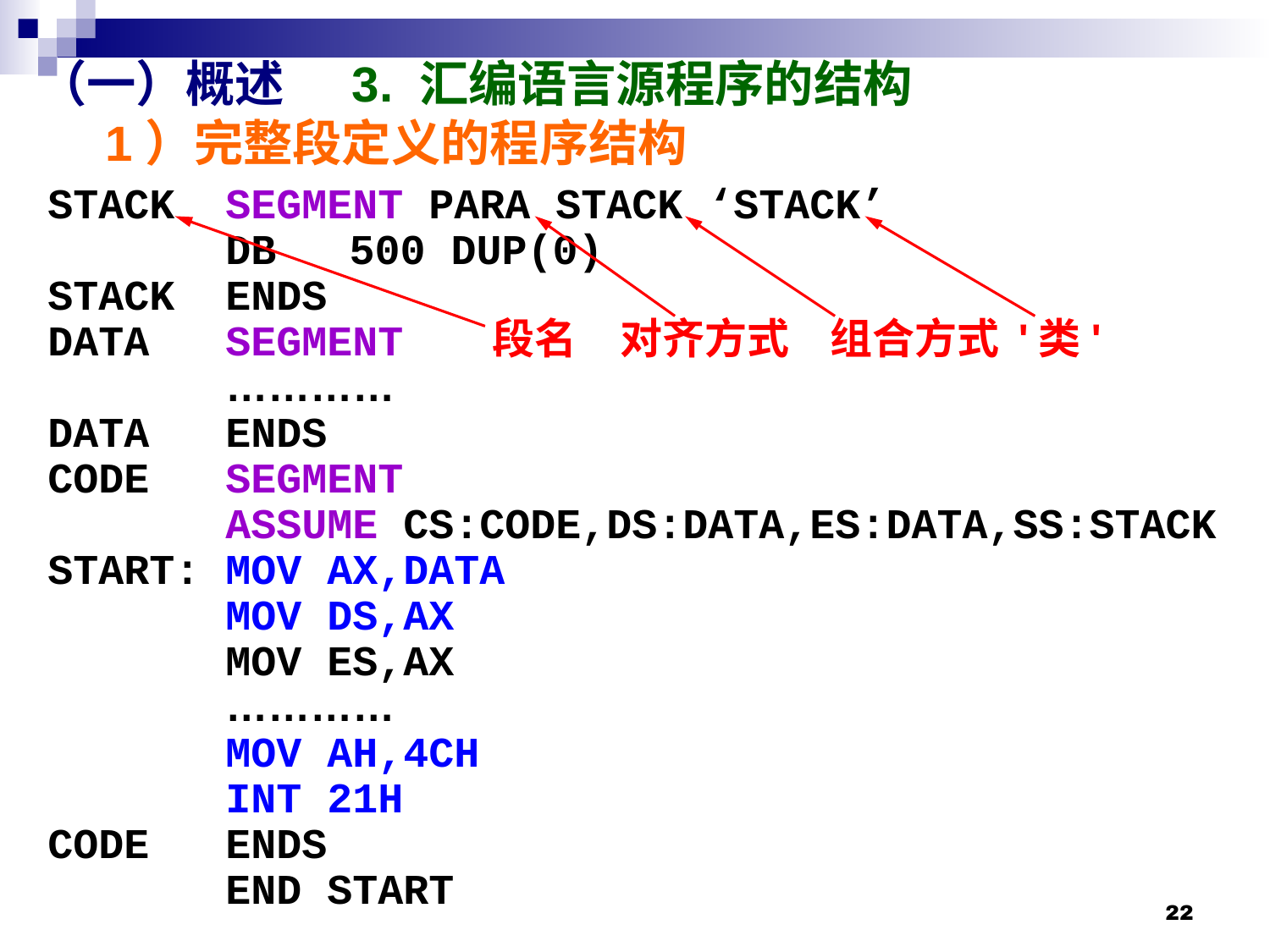

# （一）概述     3. 汇编语言源程序的结构 1）完整段定义的程序结构
STACK  SEGMENT PARA STACK ‘STACK’
       DB	500 DUP(0)
STACK  ENDS
DATA   SEGMENT
       …………
DATA   ENDS
CODE   SEGMENT
       ASSUME CS:CODE,DS:DATA,ES:DATA,SS:STACK
START: MOV AX,DATA
       MOV DS,AX
       MOV ES,AX
       …………
       MOV AH,4CH
       INT 21H
CODE   ENDS
       END START

段名
对齐方式
组合方式
'类'
22